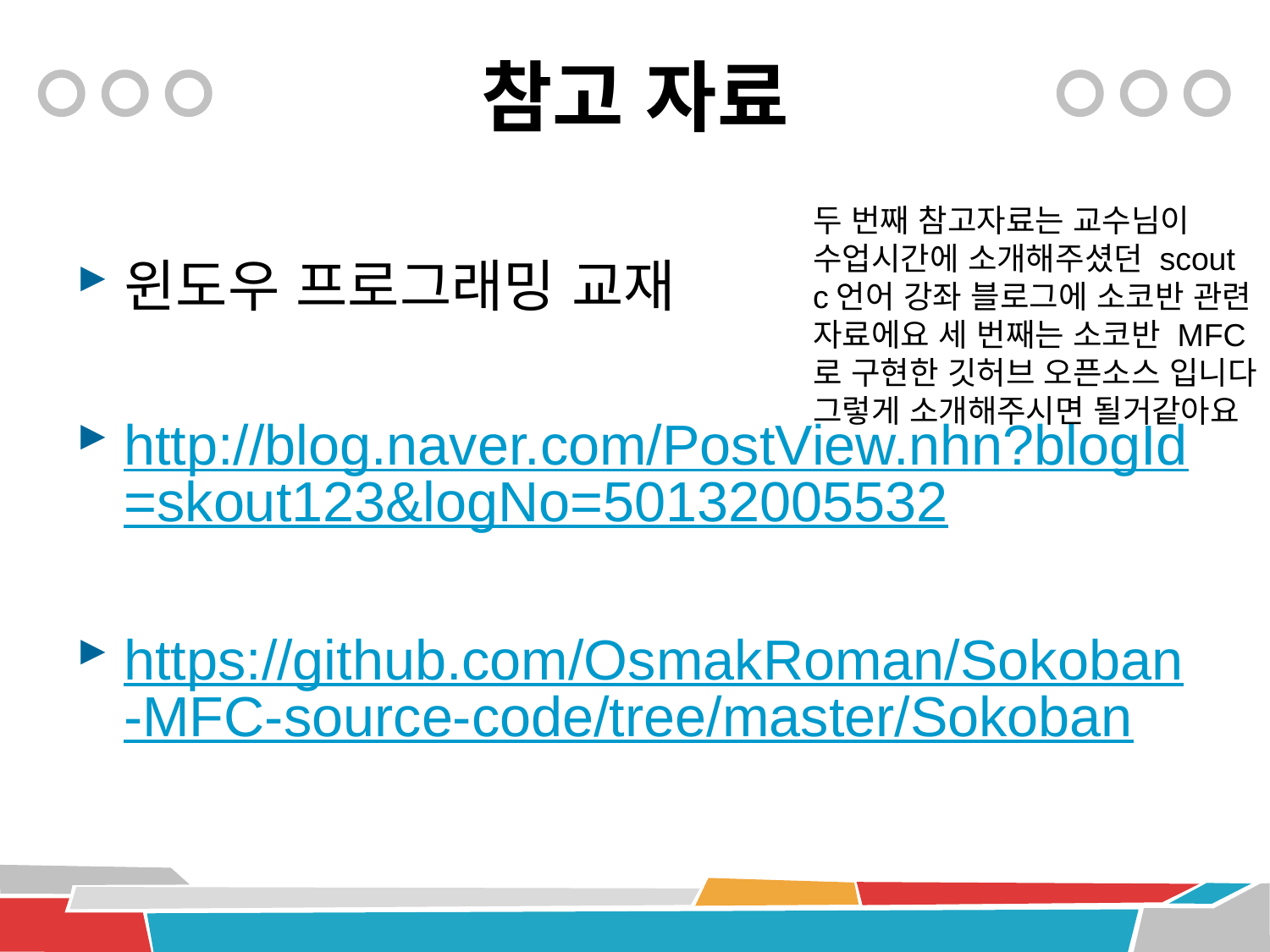

# 참고 자료
두 번째 참고자료는 교수님이 수업시간에 소개해주셨던 scout c언어 강좌 블로그에 소코반 관련 자료에요 세 번째는 소코반 MFC로 구현한 깃허브 오픈소스 입니다 그렇게 소개해주시면 될거같아요

윈도우 프로그래밍 교재

http://blog.naver.com/PostView.nhn?blogId=skout123&logNo=50132005532

https://github.com/OsmakRoman/Sokoban-MFC-source-code/tree/master/Sokoban